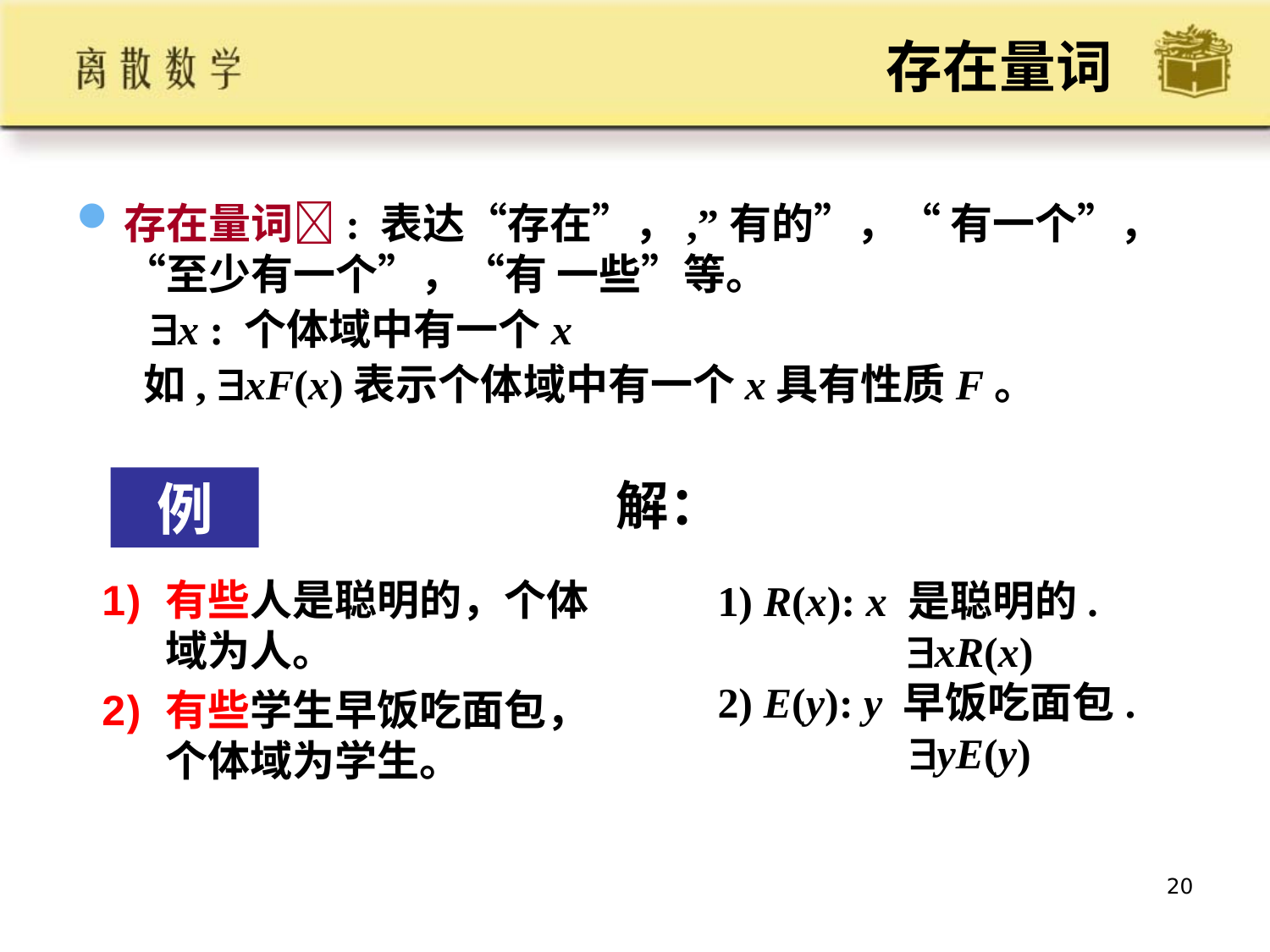

# 存在量词
存在量词∃: 表达“存在”，,”有的”，“ 有一个”，“至少有一个”，“有 一些”等。
       ∃x : 个体域中有一个x
      如, ∃xF(x)表示个体域中有一个x具有性质F。
解：
例
有些人是聪明的，个体域为人。
有些学生早饭吃面包，个体域为学生。
1) R(x): x 是聪明的.
∃xR(x)
2) E(y): y 早饭吃面包.
∃yE(y)
20